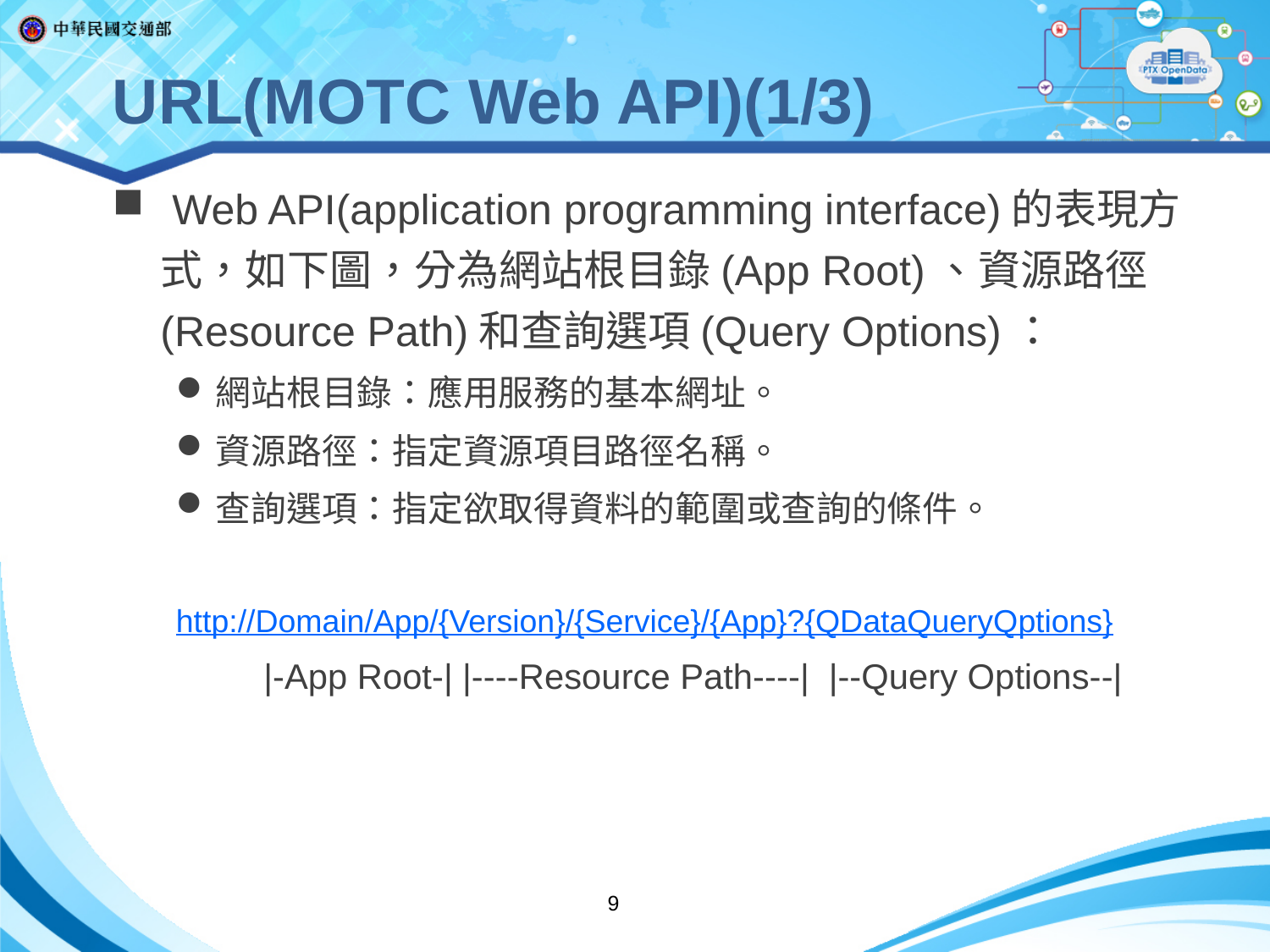

URL(MOTC Web API)(1/3)
 Web API(application programming interface)的表現方式，如下圖，分為網站根目錄(App Root)、資源路徑(Resource Path)和查詢選項(Query Options)：
網站根目錄：應用服務的基本網址。
資源路徑：指定資源項目路徑名稱。
查詢選項：指定欲取得資料的範圍或查詢的條件。

http://Domain/App/{Version}/{Service}/{App}?{QDataQueryQptions}
         |-App Root-| |----Resource Path----|  |--Query Options--|
9